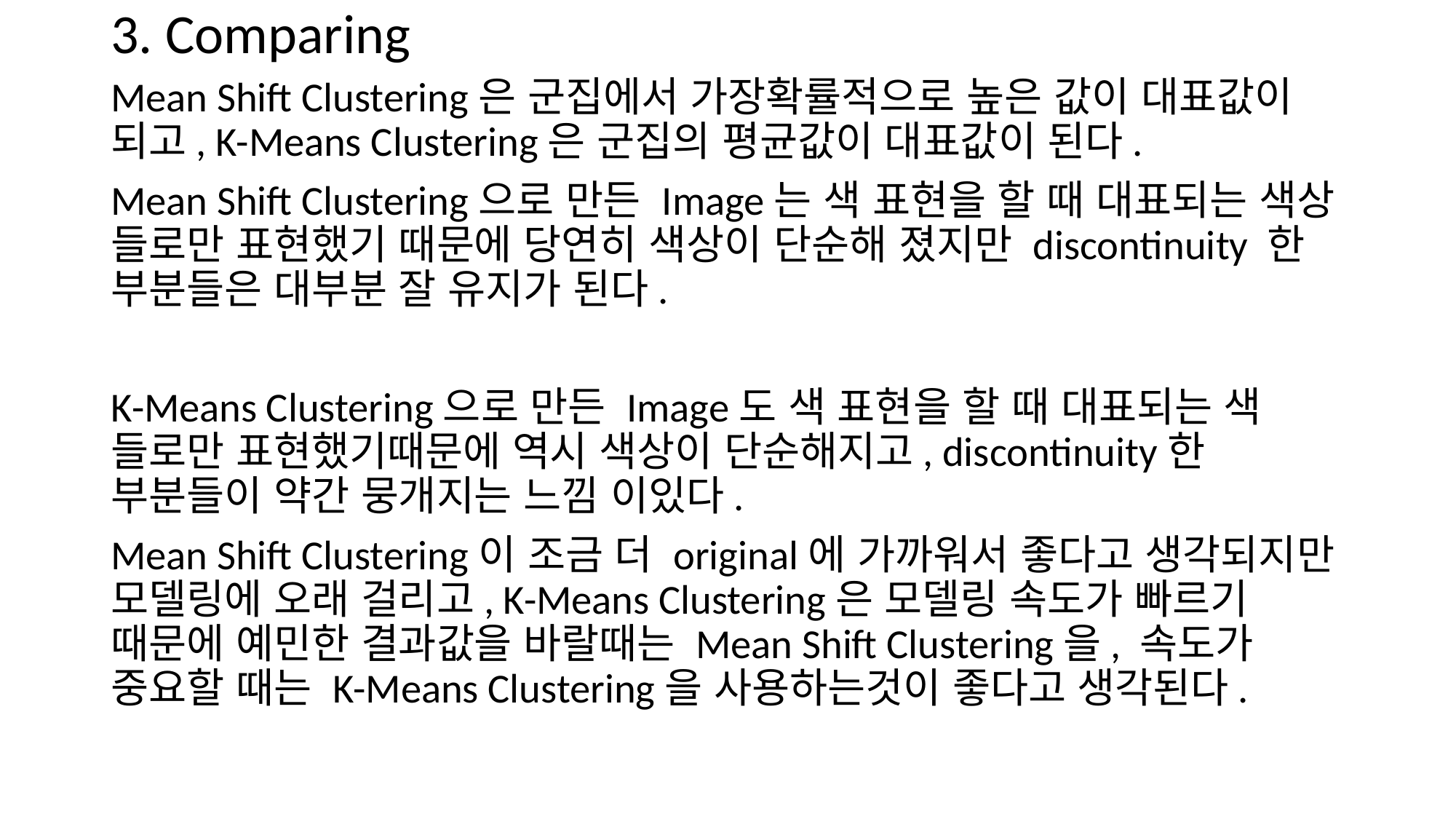

# 3. Comparing
Mean Shift Clustering은 군집에서 가장확률적으로 높은 값이 대표값이 되고, K-Means Clustering은 군집의 평균값이 대표값이 된다.
Mean Shift Clustering으로 만든 Image는 색 표현을 할 때 대표되는 색상 들로만 표현했기 때문에 당연히 색상이 단순해 졌지만 discontinuity 한 부분들은 대부분 잘 유지가 된다.

K-Means Clustering으로 만든 Image도 색 표현을 할 때 대표되는 색 들로만 표현했기때문에 역시 색상이 단순해지고, discontinuity한 부분들이 약간 뭉개지는 느낌 이있다.
Mean Shift Clustering이 조금 더 original에 가까워서 좋다고 생각되지만 모델링에 오래 걸리고, K-Means Clustering은 모델링 속도가 빠르기 때문에 예민한 결과값을 바랄때는 Mean Shift Clustering을, 속도가 중요할 때는 K-Means Clustering을 사용하는것이 좋다고 생각된다.